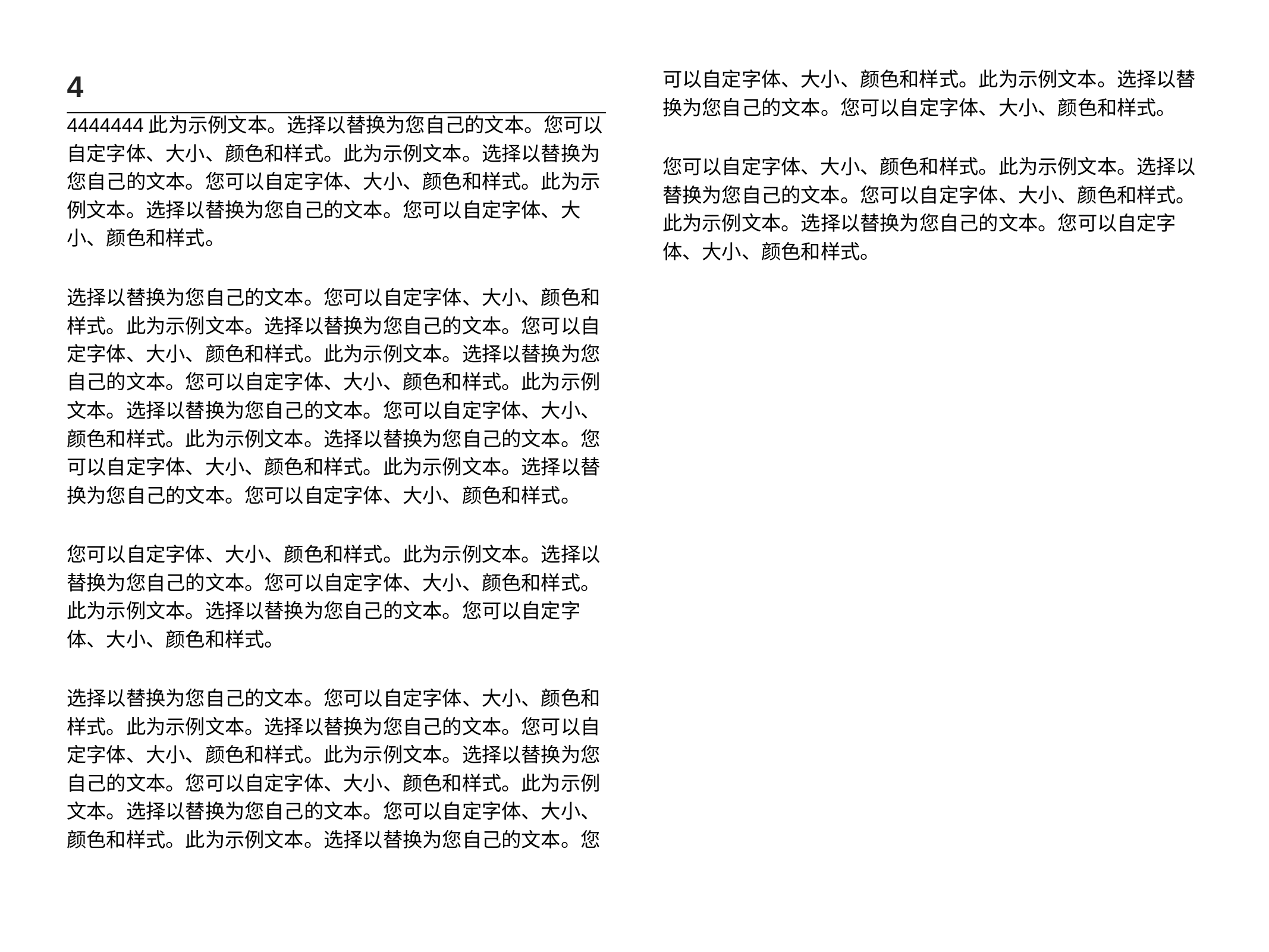

可以自定字体、⼤小、颜⾊和样式。此为示例⽂本。选择以替
4
换为您自⼰的⽂本。您可以自定字体、⼤小、颜⾊和样式。

4444444此为示例⽂本。选择以替换为您自⼰的⽂本。您可以
自定字体、⼤小、颜⾊和样式。此为示例⽂本。选择以替换为
您可以自定字体、⼤小、颜⾊和样式。此为示例⽂本。选择以
您自⼰的⽂本。您可以自定字体、⼤小、颜⾊和样式。此为示
替换为您自⼰的⽂本。您可以自定字体、⼤小、颜⾊和样式。
例⽂本。选择以替换为您自⼰的⽂本。您可以自定字体、⼤
此为示例⽂本。选择以替换为您自⼰的⽂本。您可以自定字
小、颜⾊和样式。
体、⼤小、颜⾊和样式。
选择以替换为您自⼰的⽂本。您可以自定字体、⼤小、颜⾊和
样式。此为示例⽂本。选择以替换为您自⼰的⽂本。您可以自
定字体、⼤小、颜⾊和样式。此为示例⽂本。选择以替换为您
自⼰的⽂本。您可以自定字体、⼤小、颜⾊和样式。此为示例
⽂本。选择以替换为您自⼰的⽂本。您可以自定字体、⼤小、
颜⾊和样式。此为示例⽂本。选择以替换为您自⼰的⽂本。您
可以自定字体、⼤小、颜⾊和样式。此为示例⽂本。选择以替
换为您自⼰的⽂本。您可以自定字体、⼤小、颜⾊和样式。
您可以自定字体、⼤小、颜⾊和样式。此为示例⽂本。选择以
替换为您自⼰的⽂本。您可以自定字体、⼤小、颜⾊和样式。
此为示例⽂本。选择以替换为您自⼰的⽂本。您可以自定字
体、⼤小、颜⾊和样式。
选择以替换为您自⼰的⽂本。您可以自定字体、⼤小、颜⾊和
样式。此为示例⽂本。选择以替换为您自⼰的⽂本。您可以自
定字体、⼤小、颜⾊和样式。此为示例⽂本。选择以替换为您
自⼰的⽂本。您可以自定字体、⼤小、颜⾊和样式。此为示例
⽂本。选择以替换为您自⼰的⽂本。您可以自定字体、⼤小、
颜⾊和样式。此为示例⽂本。选择以替换为您自⼰的⽂本。您